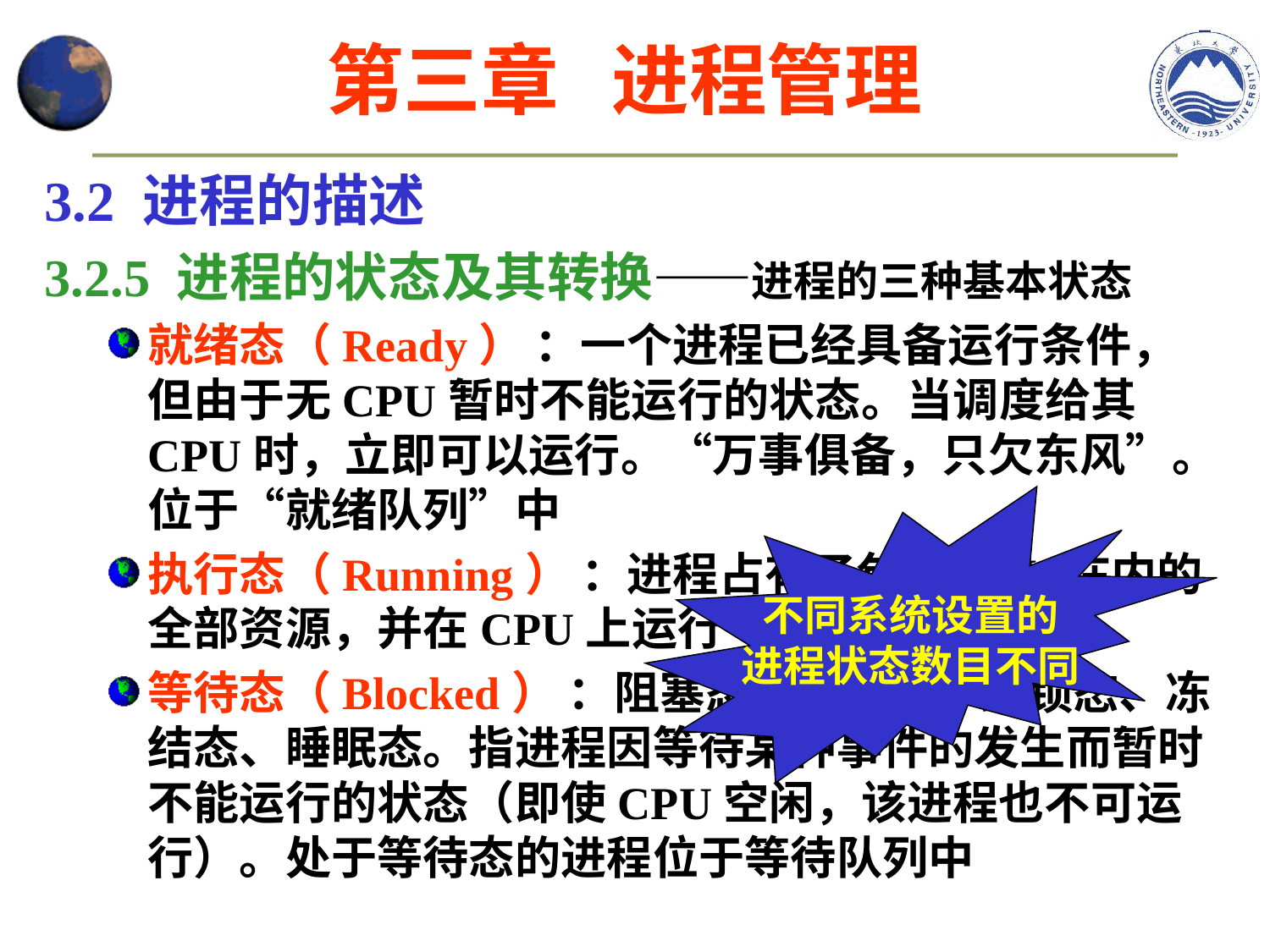

第三章   进程管理
3.2 进程的描述
3.2.5 进程的状态及其转换——进程的三种基本状态
就绪态（Ready） ：一个进程已经具备运行条件，但由于无CPU暂时不能运行的状态。当调度给其CPU时，立即可以运行。“万事俱备，只欠东风”。位于“就绪队列”中
执行态（Running） ：进程占有了包括CPU在内的全部资源，并在CPU上运行
等待态（Blocked） ：阻塞态、挂起态、封锁态、冻结态、睡眠态。指进程因等待某种事件的发生而暂时不能运行的状态（即使CPU空闲，该进程也不可运行）。处于等待态的进程位于等待队列中
不同系统设置的
进程状态数目不同